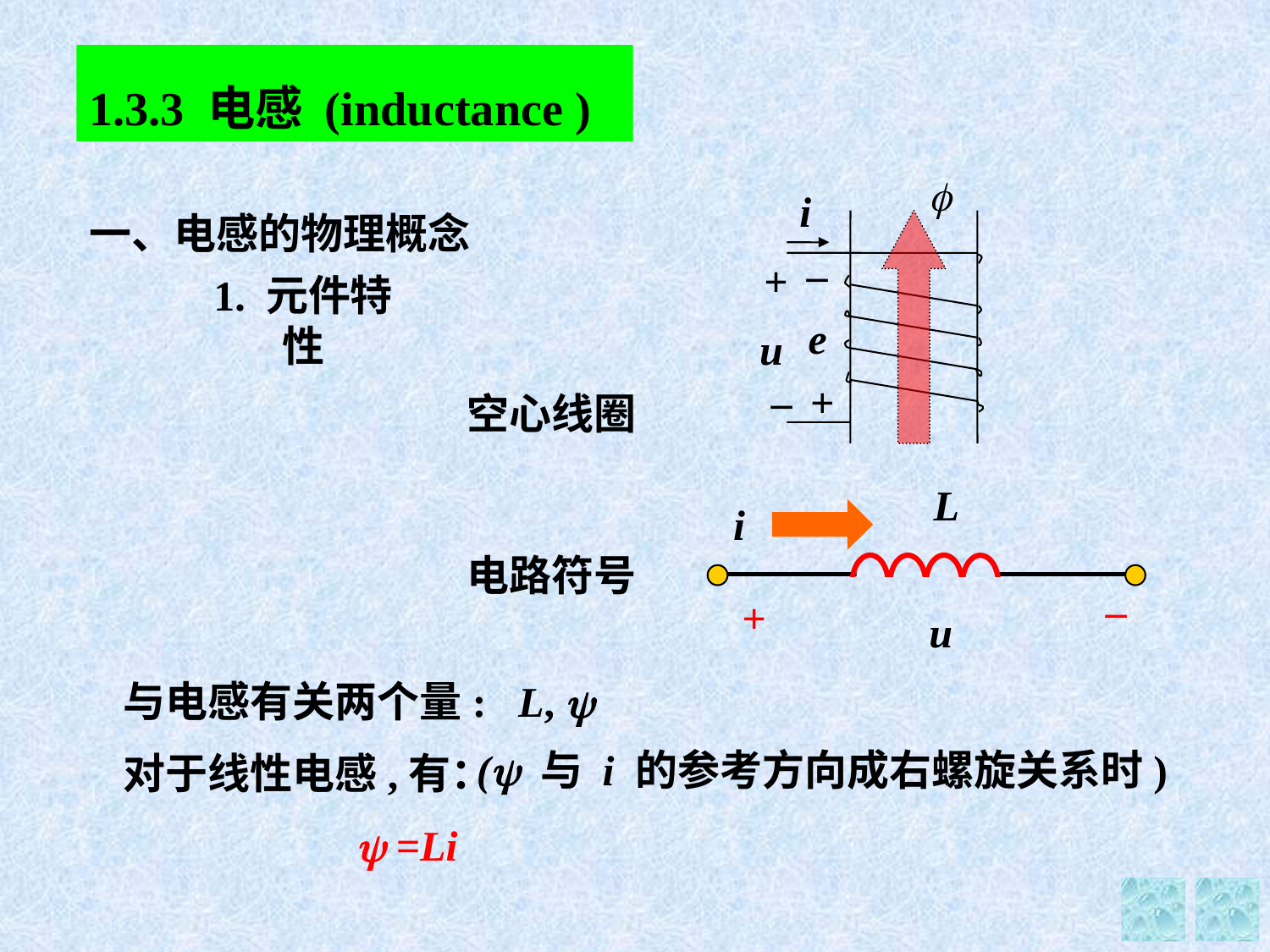

1.3.3 电感 (inductance )
φ
i

–
+

e

u

–
+

一、电感的物理概念
1. 元件特性
空心线圈
L
i

–
+
u
电路符号
与电感有关两个量:   L, ψ
对于线性电感,有：
                      ψ =Li
(ψ 与 i 的参考方向成右螺旋关系时)